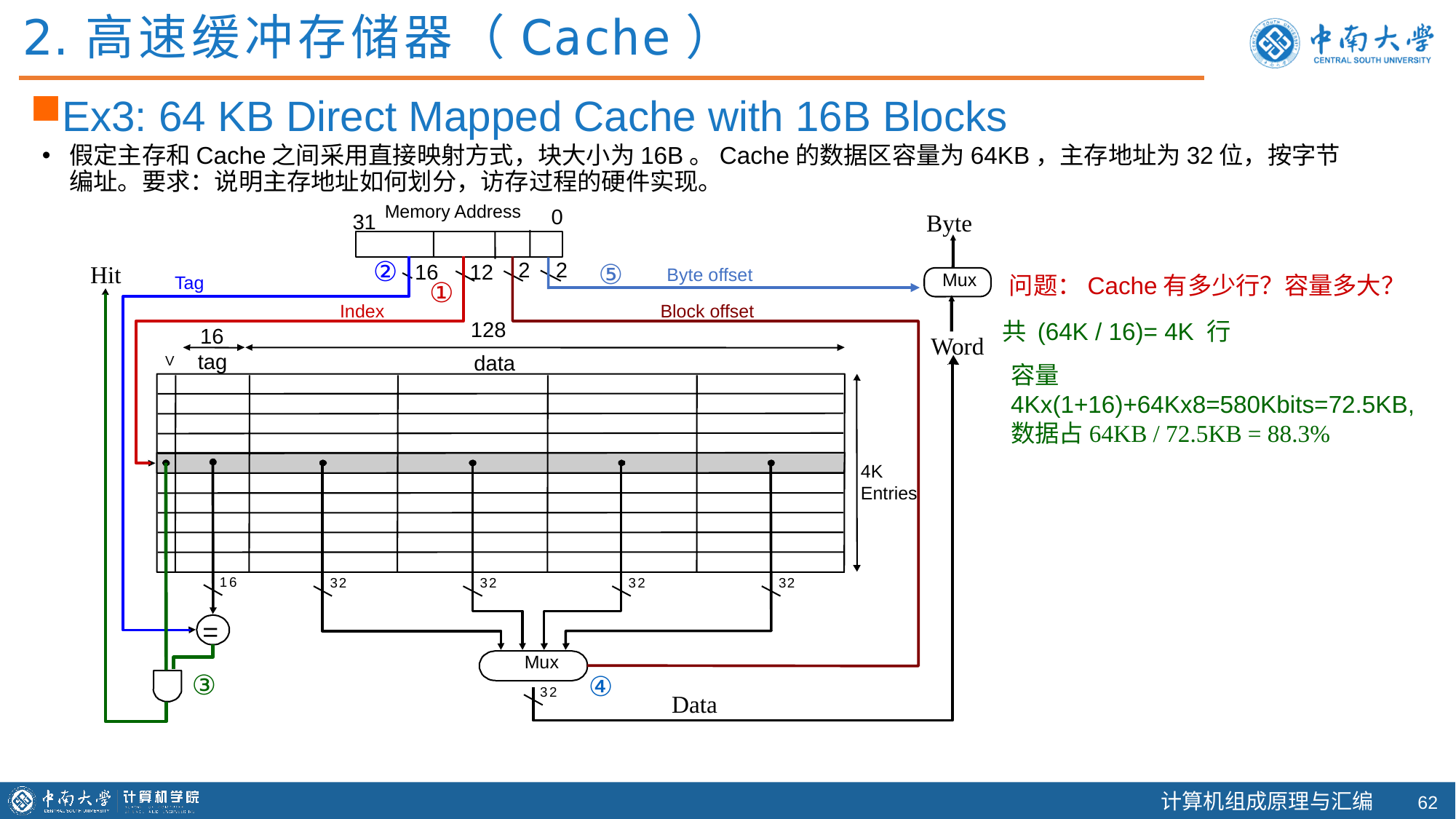

2.高速缓冲存储器（Cache）

Ex3: 64 KB Direct Mapped Cache with 16B Blocks
假定主存和Cache之间采用直接映射方式，块大小为16B。Cache的数据区容量为64KB，主存地址为32位，按字节编址。要求：说明主存地址如何划分，访存过程的硬件实现。
Memory Address
Byte
0
31

②

Hit

③

①

④
2
⑤

2
16
12
Byte offset

Mux
问题：Cache有多少行？容量多大？

Tag

Index
Block offset
128
共 (64K / 16)= 4K 行
16
Word

tag
data
V

容量 4Kx(1+16)+64Kx8=580Kbits=72.5KB,数据占64KB / 72.5KB = 88.3%

4K
Entries

1
6
3
2
3
2
3
2
3
2

=

Mux

3
2
Data

62